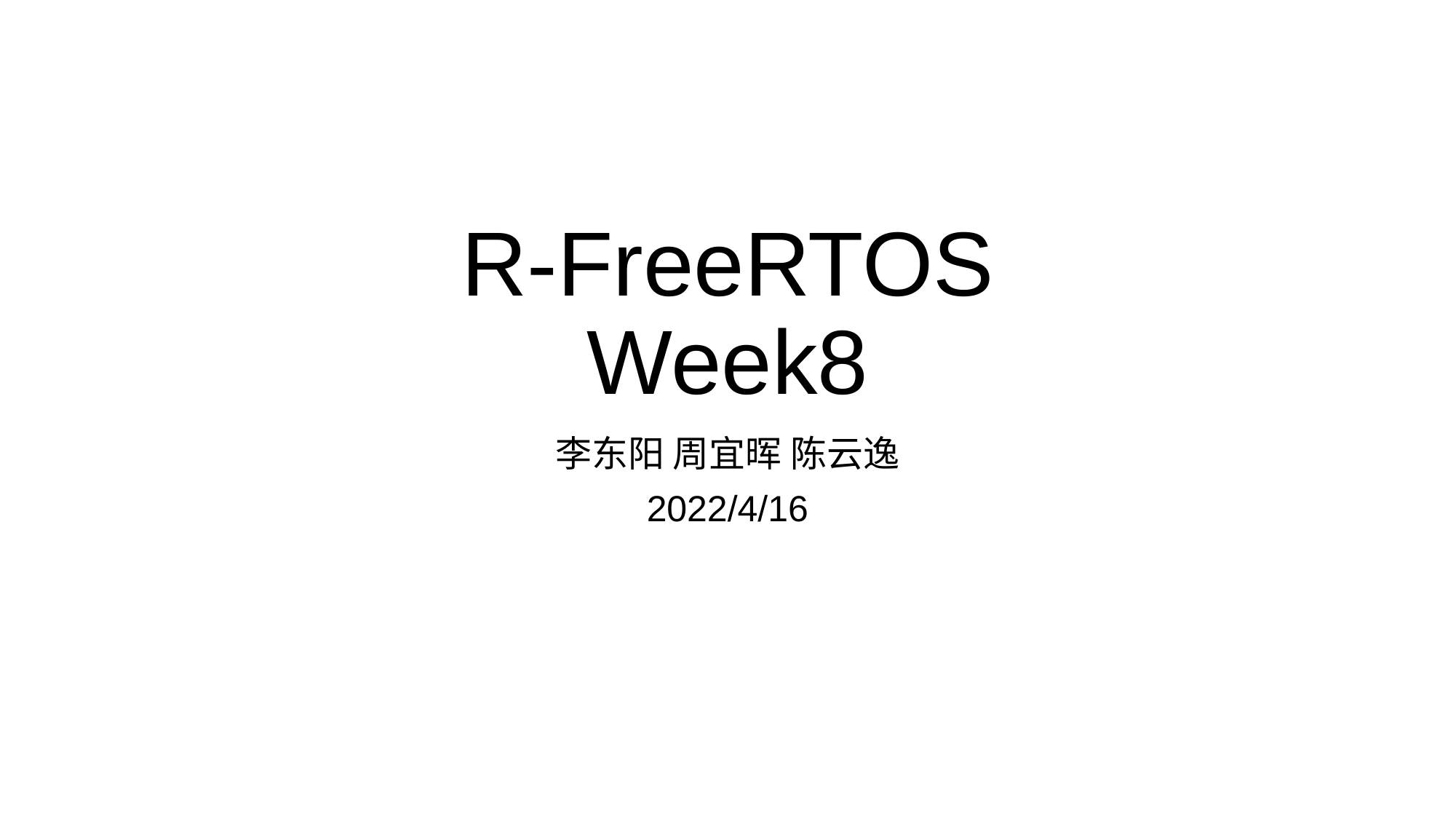

# R-FreeRTOS Week8
李东阳 周宜晖 陈云逸
2022/4/16